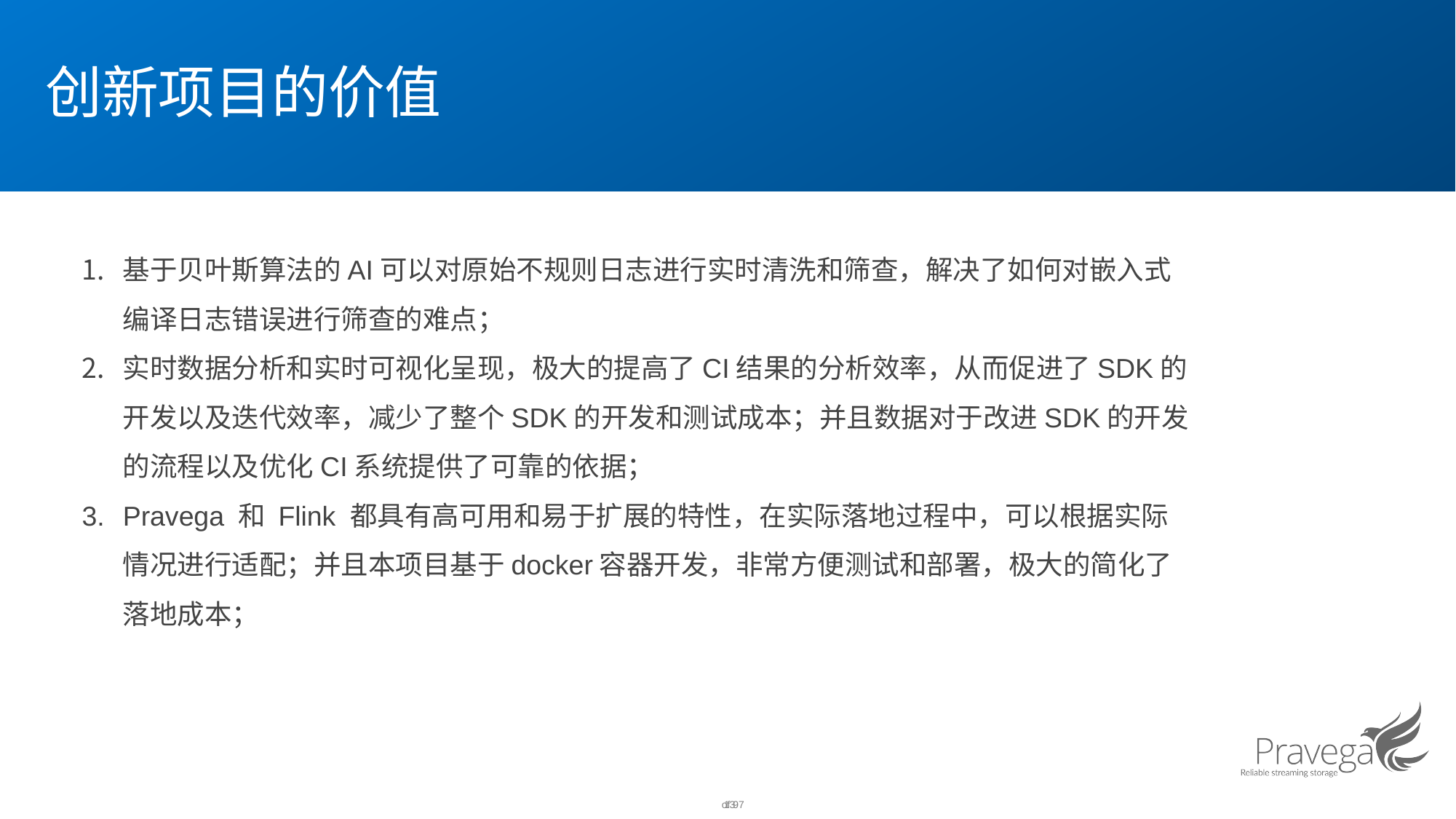

# 创新项目的价值
基于贝叶斯算法的AI可以对原始不规则日志进行实时清洗和筛查，解决了如何对嵌入式编译日志错误进行筛查的难点；
实时数据分析和实时可视化呈现，极大的提高了CI结果的分析效率，从而促进了SDK的开发以及迭代效率，减少了整个SDK的开发和测试成本；并且数据对于改进SDK的开发的流程以及优化CI系统提供了可靠的依据；
Pravega 和 Flink 都具有高可用和易于扩展的特性，在实际落地过程中，可以根据实际情况进行适配；并且本项目基于docker容器开发，非常方便测试和部署，极大的简化了落地成本；